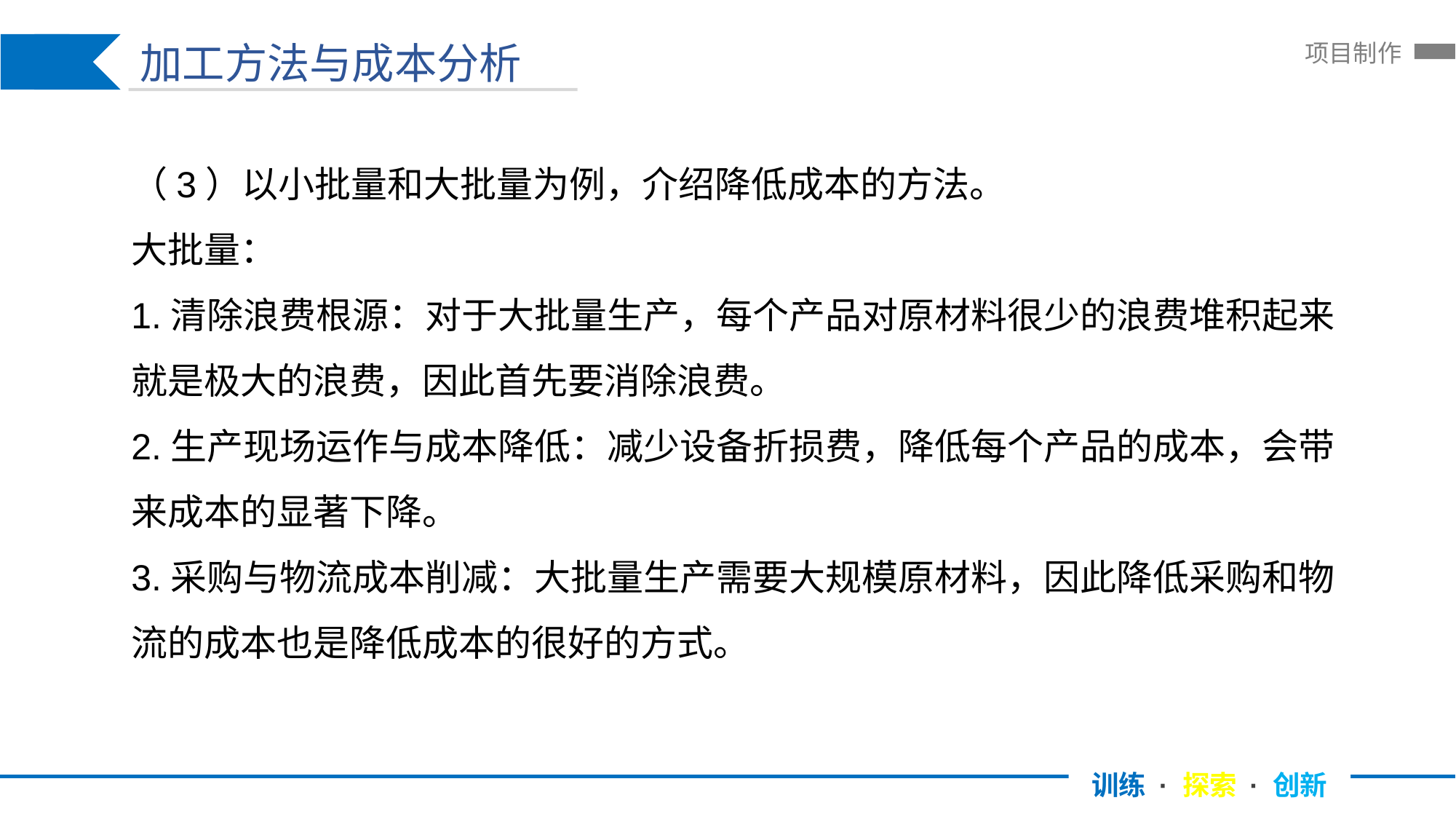

加工方法与成本分析

训练 · 探索 · 创新

项目制作
（3）以小批量和大批量为例，介绍降低成本的方法。
大批量：
1.清除浪费根源：对于大批量生产，每个产品对原材料很少的浪费堆积起来就是极大的浪费，因此首先要消除浪费。
2.生产现场运作与成本降低：减少设备折损费，降低每个产品的成本，会带来成本的显著下降。
3.采购与物流成本削减：大批量生产需要大规模原材料，因此降低采购和物流的成本也是降低成本的很好的方式。